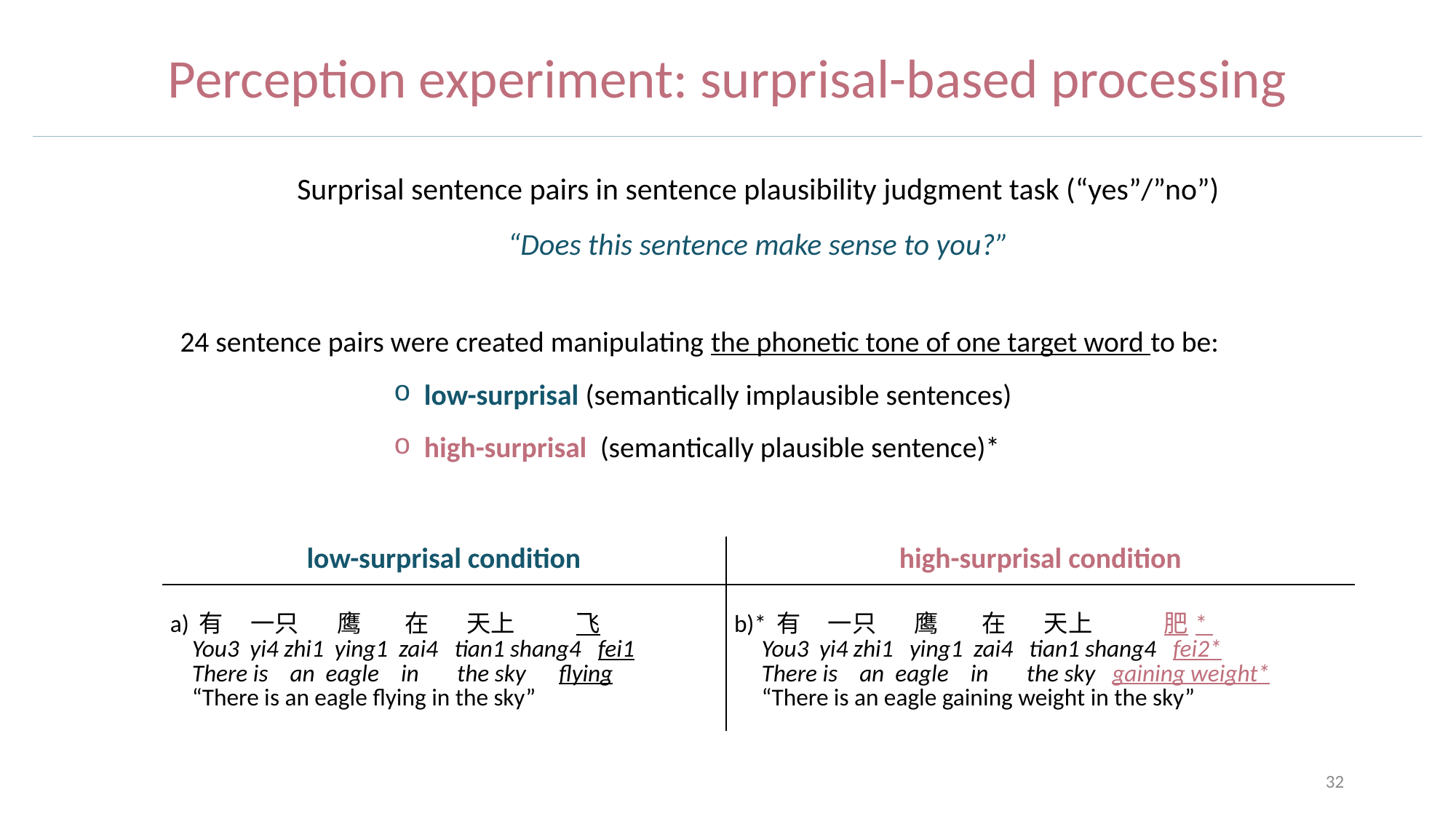

# Perception experiment: surprisal-based processing
Surprisal sentence pairs in sentence plausibility judgment task (“yes”/”no”)
“Does this sentence make sense to you?”

24 sentence pairs were created manipulating the phonetic tone of one target word to be:
low-surprisal (semantically implausible sentences)
high-surprisal  (semantically plausible sentence)*

| low-surprisal condition | high-surprisal condition |
| --- | --- |
| a) 有 一只 鹰 在 天上 飞 You3 yi4 zhi1 ying1 zai4 tian1 shang4 fei1 There is an eagle in the sky flying “There is an eagle flying in the sky” | b)\* 有 一只 鹰 在 天上 肥\* You3 yi4 zhi1 ying1 zai4 tian1 shang4 fei2\* There is an eagle in the sky gaining weight\* “There is an eagle gaining weight in the sky” |
32